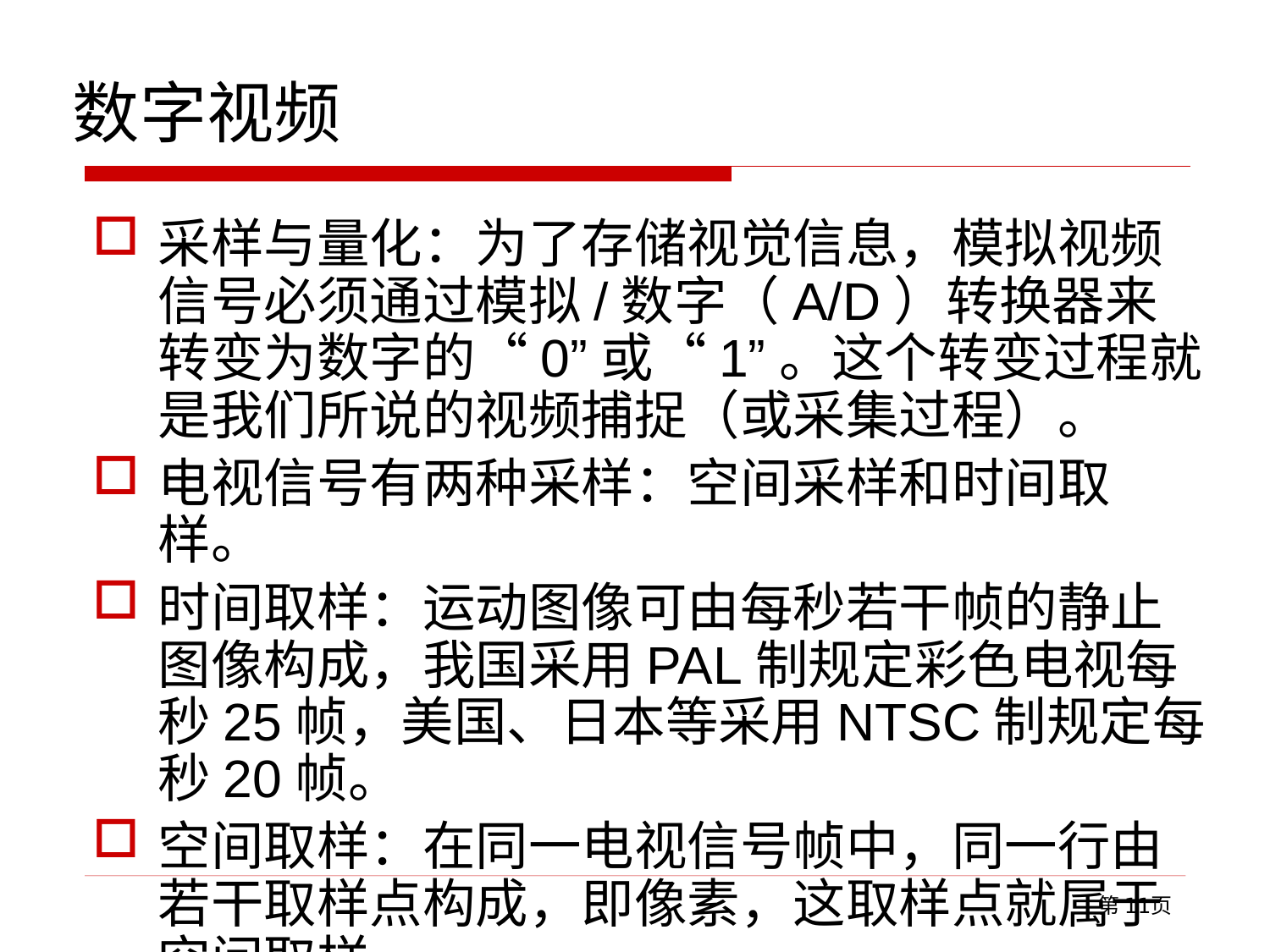

# 数字视频
采样与量化：为了存储视觉信息，模拟视频信号必须通过模拟/数字（A/D）转换器来转变为数字的“0”或“1”。这个转变过程就是我们所说的视频捕捉（或采集过程）。
电视信号有两种采样：空间采样和时间取样。
时间取样：运动图像可由每秒若干帧的静止图像构成，我国采用PAL制规定彩色电视每秒25帧，美国、日本等采用NTSC制规定每秒20帧。
空间取样：在同一电视信号帧中，同一行由若干取样点构成，即像素，这取样点就属于空间取样
11